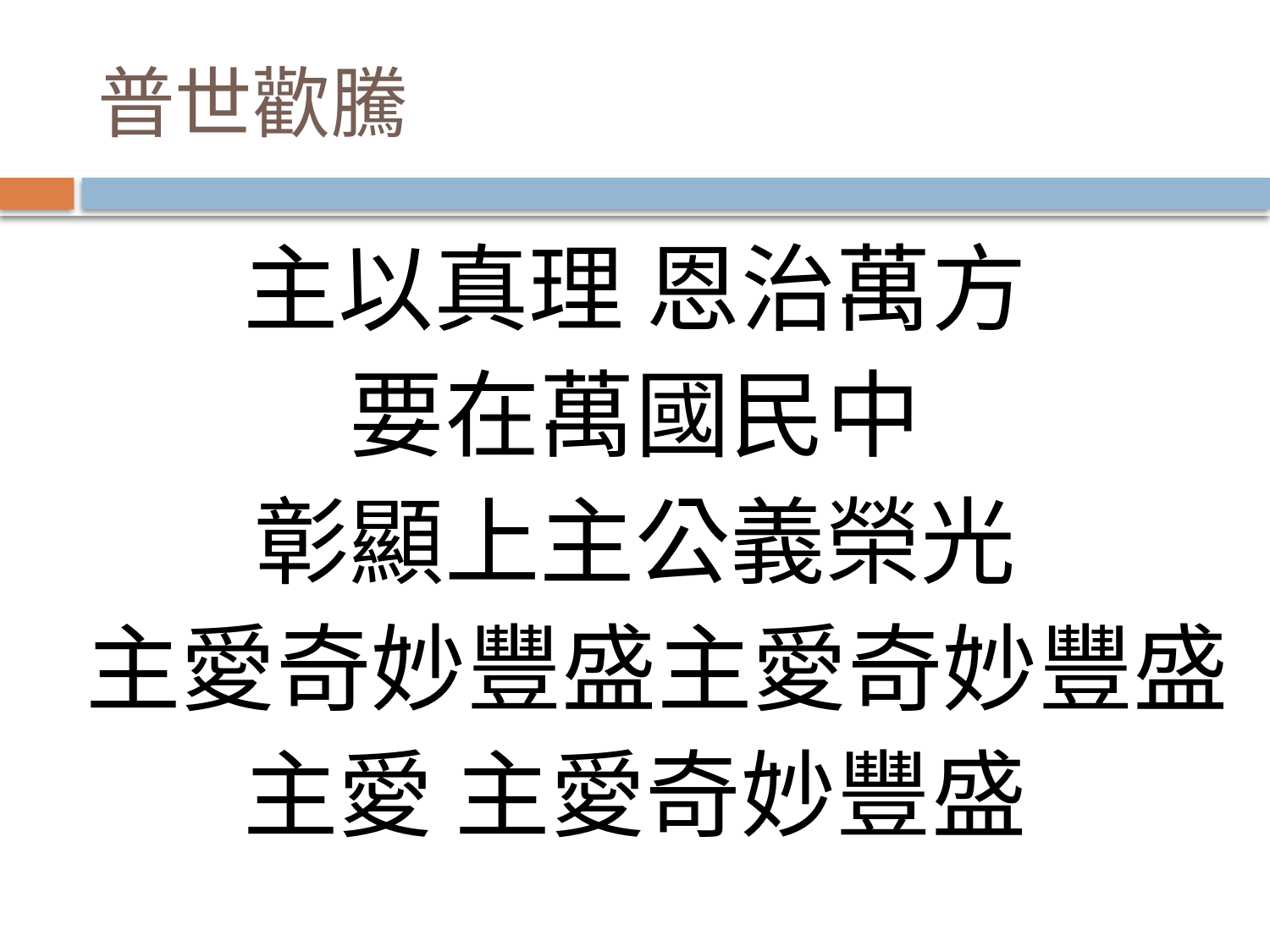

# 普世歡騰
主以真理 恩治萬方
要在萬國民中
彰顯上主公義榮光
 主愛奇妙豐盛主愛奇妙豐盛
主愛 主愛奇妙豐盛